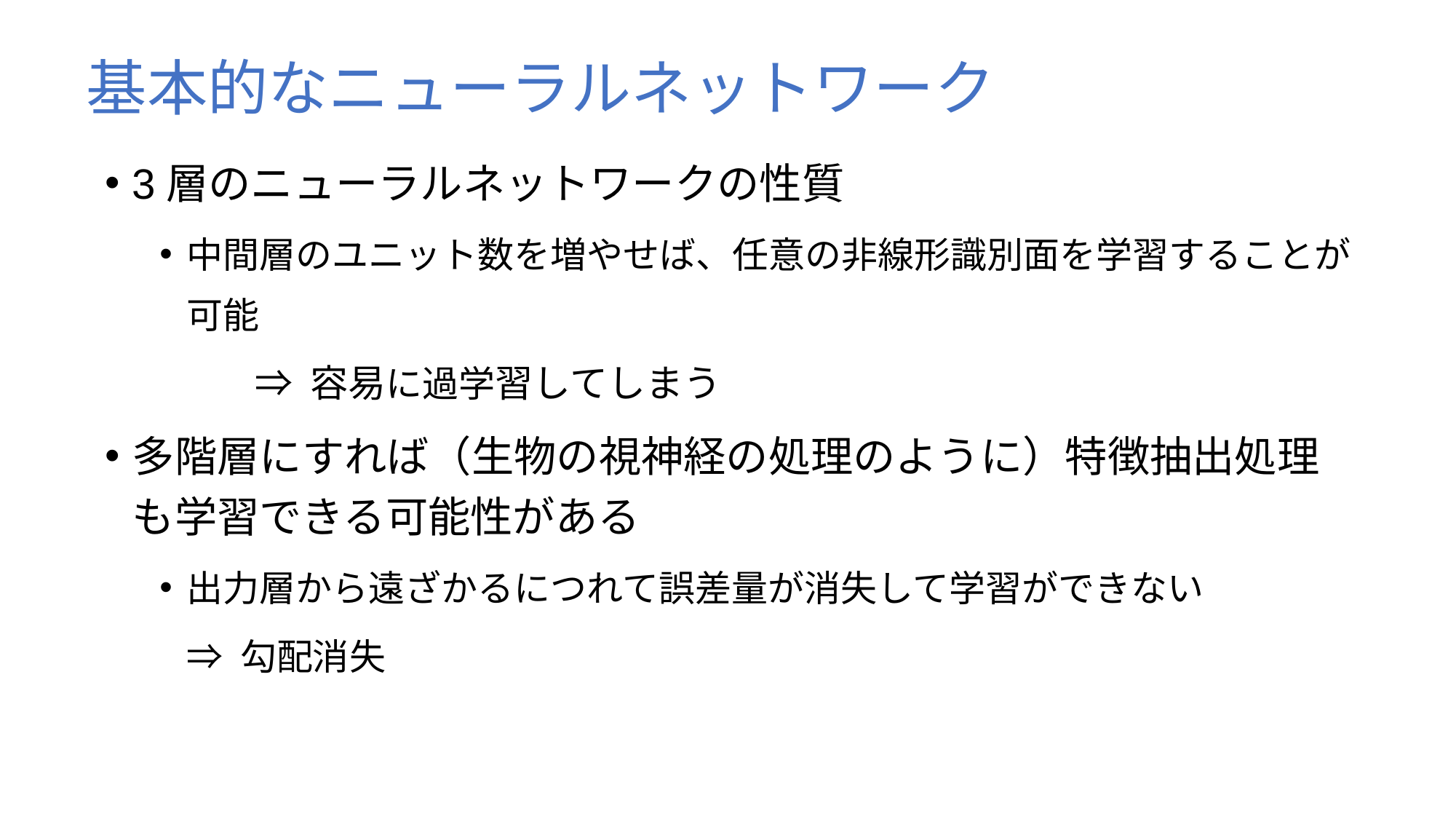

# 基本的なニューラルネットワーク
3層のニューラルネットワークの性質
中間層のユニット数を増やせば、任意の非線形識別面を学習することが可能
	⇒ 容易に過学習してしまう
多階層にすれば（生物の視神経の処理のように）特徴抽出処理も学習できる可能性がある
出力層から遠ざかるにつれて誤差量が消失して学習ができない
⇒ 勾配消失